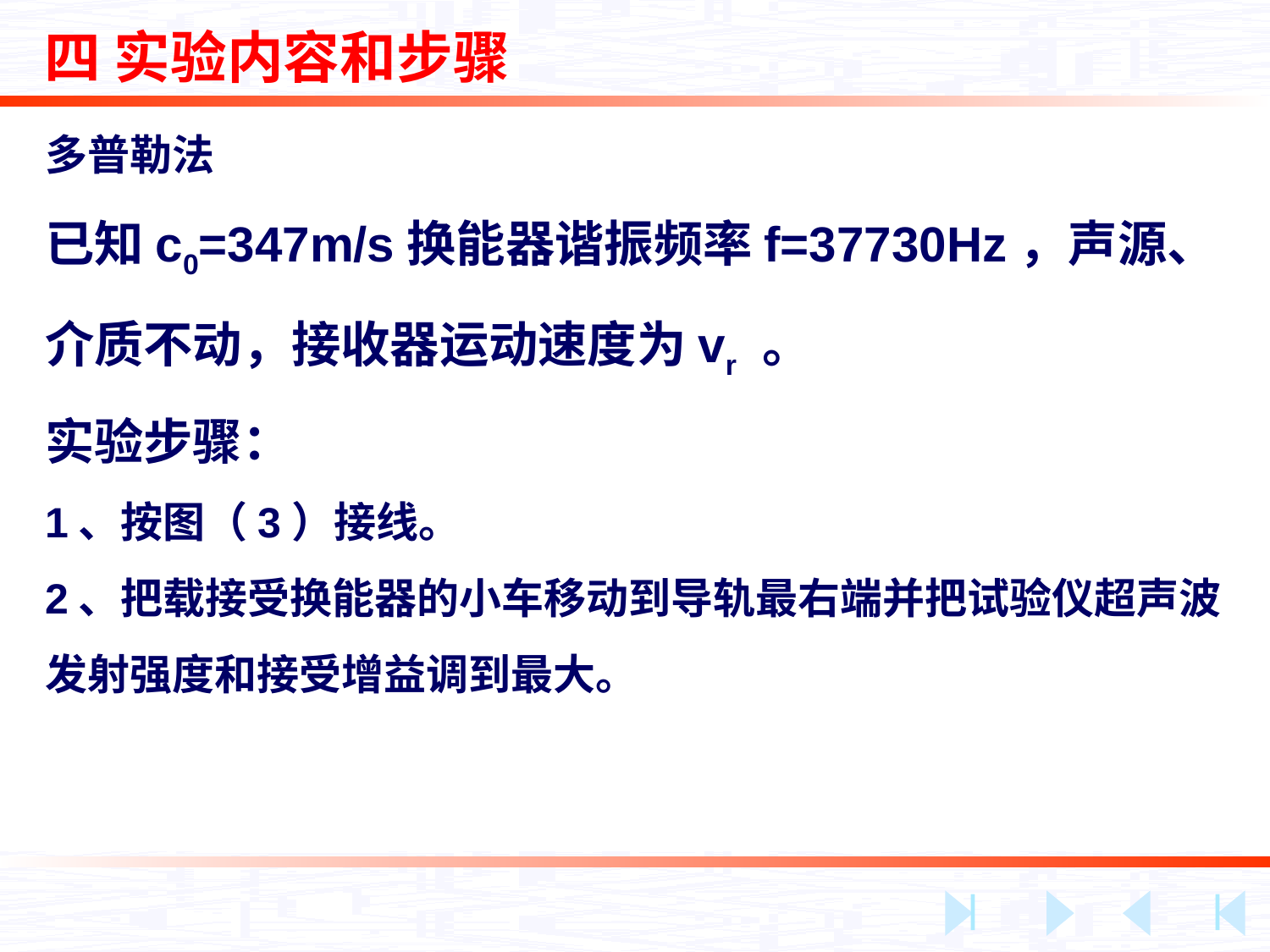

四 实验内容和步骤
多普勒法
已知c0=347m/s换能器谐振频率f=37730Hz，声源、介质不动，接收器运动速度为vr 。
实验步骤：
1、按图（3）接线。
2、把载接受换能器的小车移动到导轨最右端并把试验仪超声波发射强度和接受增益调到最大。